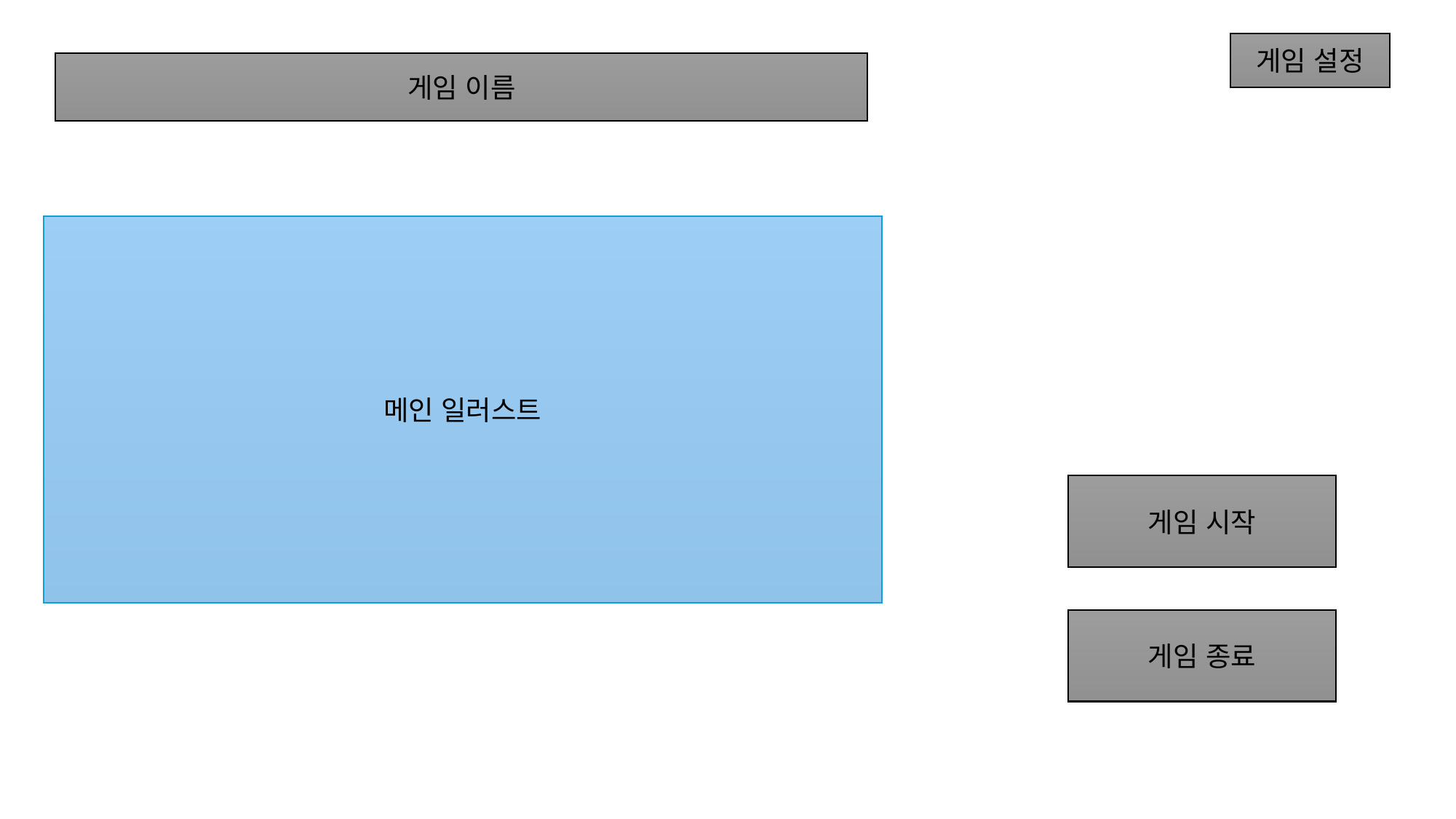

게임 설정
게임 이름
메인 일러스트
게임 시작
게임 종료